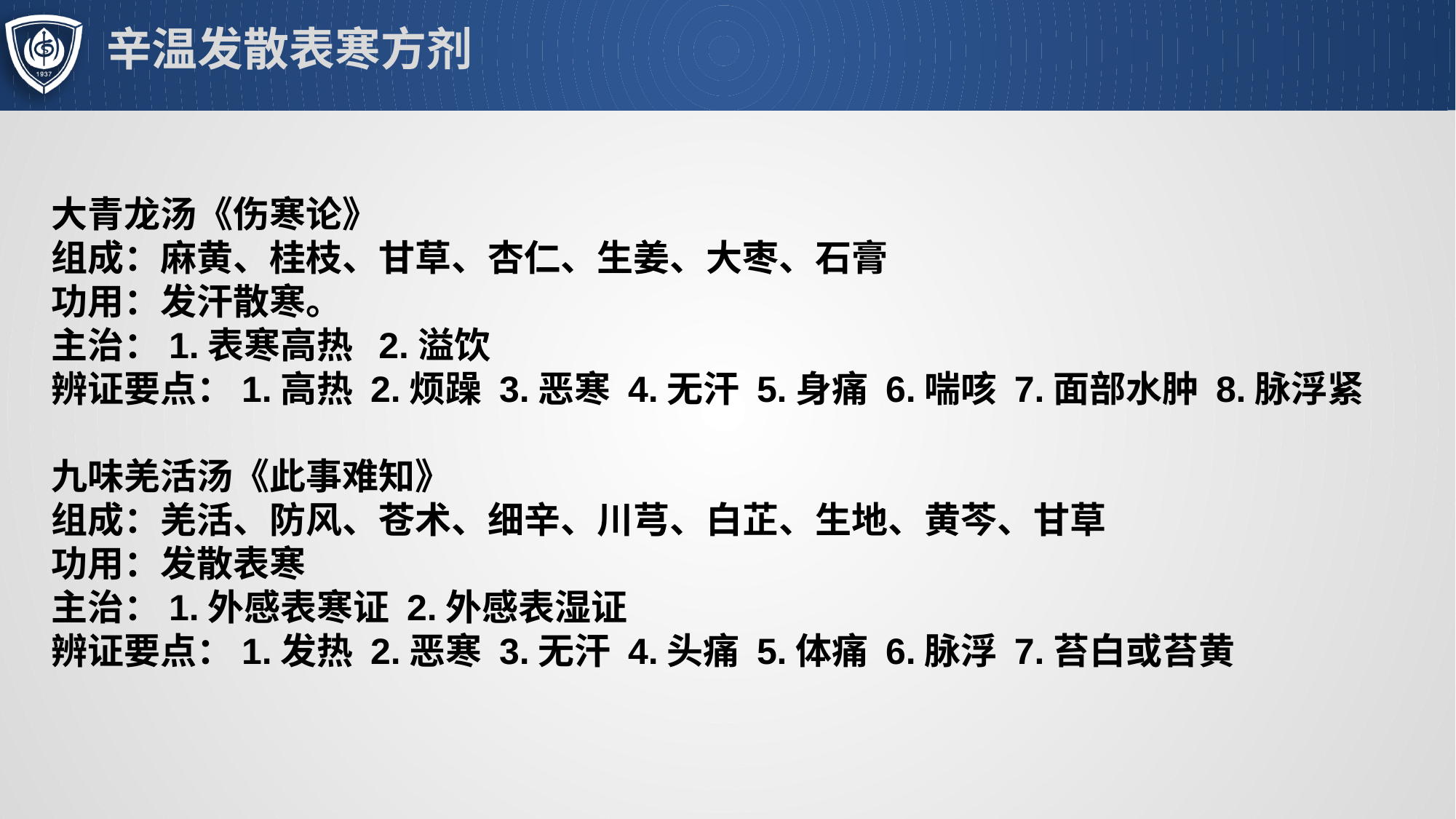

# 辛温发散表寒方剂
大青龙汤《伤寒论》组成：麻黄、桂枝、甘草、杏仁、生姜、大枣、石膏功用：发汗散寒。主治：1.表寒高热  2.溢饮 辨证要点：1.高热 2.烦躁 3.恶寒 4.无汗 5.身痛 6.喘咳 7.面部水肿 8.脉浮紧

九味羌活汤《此事难知》组成：羌活、防风、苍术、细辛、川芎、白芷、生地、黄芩、甘草功用：发散表寒主治：1.外感表寒证 2.外感表湿证辨证要点：1.发热 2.恶寒 3.无汗 4.头痛 5.体痛 6.脉浮 7.苔白或苔黄